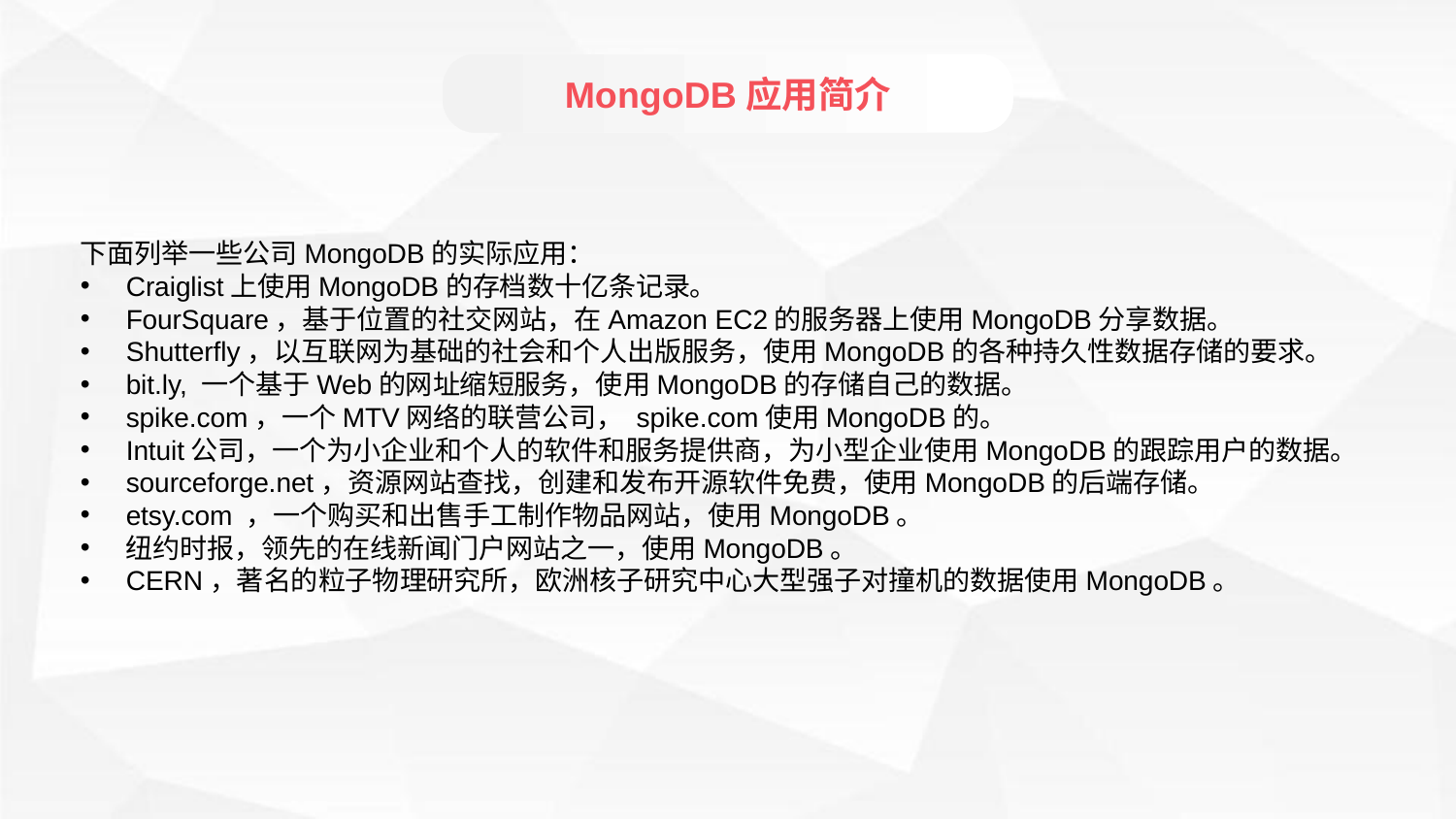

MongoDB应用简介
下面列举一些公司MongoDB的实际应用：
Craiglist上使用MongoDB的存档数十亿条记录。
FourSquare，基于位置的社交网站，在Amazon EC2的服务器上使用MongoDB分享数据。
Shutterfly，以互联网为基础的社会和个人出版服务，使用MongoDB的各种持久性数据存储的要求。
bit.ly, 一个基于Web的网址缩短服务，使用MongoDB的存储自己的数据。
spike.com，一个MTV网络的联营公司， spike.com使用MongoDB的。
Intuit公司，一个为小企业和个人的软件和服务提供商，为小型企业使用MongoDB的跟踪用户的数据。
sourceforge.net，资源网站查找，创建和发布开源软件免费，使用MongoDB的后端存储。
etsy.com ，一个购买和出售手工制作物品网站，使用MongoDB。
纽约时报，领先的在线新闻门户网站之一，使用MongoDB。
CERN，著名的粒子物理研究所，欧洲核子研究中心大型强子对撞机的数据使用MongoDB。